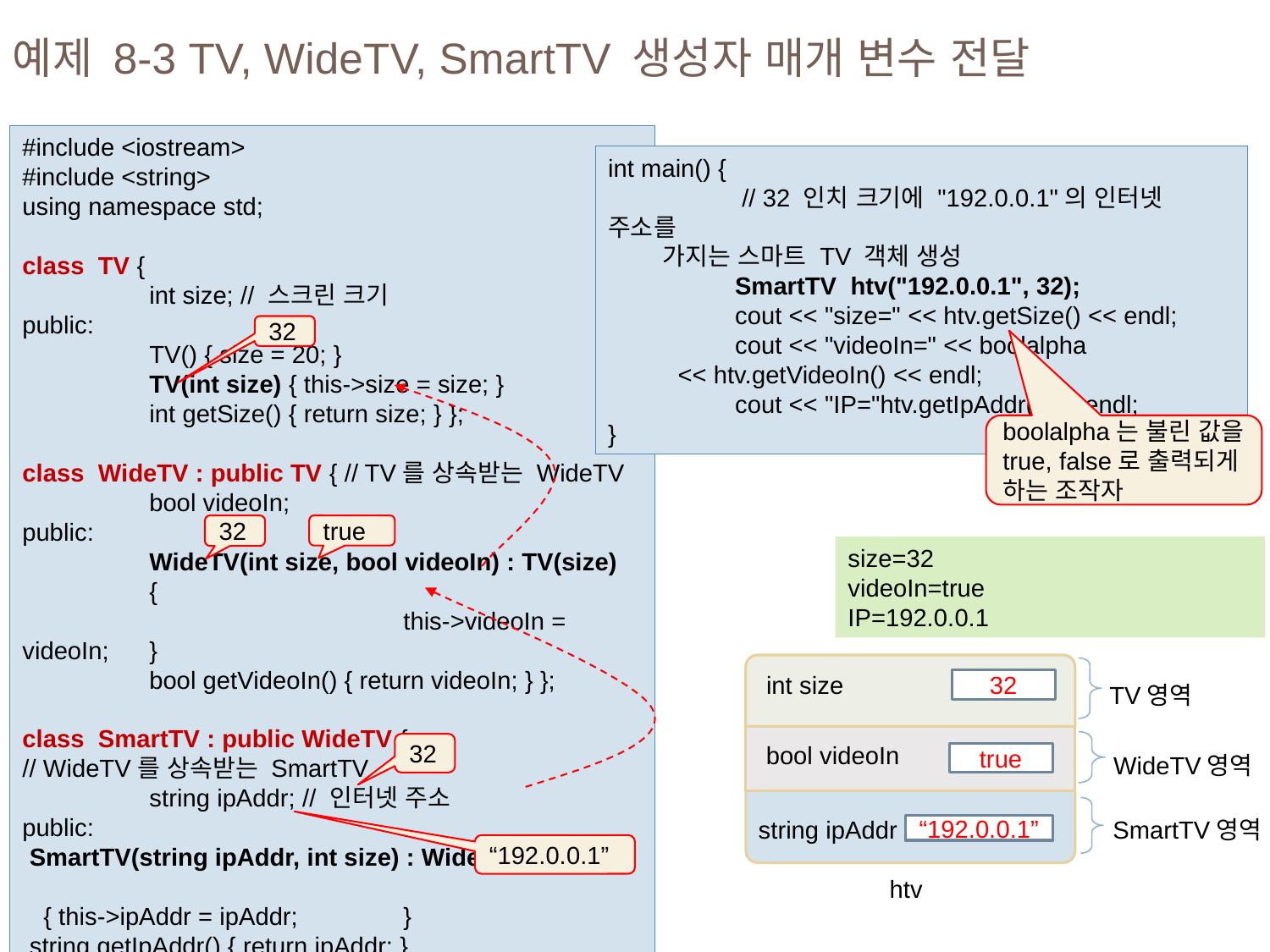

예제 8-3 TV, WideTV, SmartTV 생성자 매개 변수 전달
#include <iostream>
#include <string>
using namespace std;

class  TV {
	int size; // 스크린 크기
public:
	TV() { size = 20; }
	TV(int size) { this->size = size; }
	int getSize() { return size; } };

class  WideTV : public TV { // TV를 상속받는 WideTV
	bool videoIn;
public:
	WideTV(int size, bool videoIn) : TV(size) 	{
			this->videoIn = videoIn;  	}
	bool getVideoIn() { return videoIn; } };

class  SmartTV : public WideTV {
// WideTV를 상속받는 SmartTV
	string ipAddr; // 인터넷 주소
public:
 SmartTV(string ipAddr, int size) : WideTV(size, true)
   { this->ipAddr = ipAddr; 	}
 string getIpAddr() { return ipAddr; }
};
int main() {
	 // 32 인치 크기에 "192.0.0.1"의 인터넷 주소를
       가지는 스마트 TV 객체 생성
	SmartTV  htv("192.0.0.1", 32);
	cout << "size=" << htv.getSize() << endl;
	cout << "videoIn=" << boolalpha
          << htv.getVideoIn() << endl;
	cout << "IP="htv.getIpAddr() << endl;
}
32

boolalpha는 불린 값을 true, false로 출력되게 하는 조작자
32
true
size=32
videoIn=true
IP=192.0.0.1

int size
32
TV영역

32
bool videoIn
true
WideTV영역

string ipAddr
SmartTV영역
“192.0.0.1”
“192.0.0.1”
htv
27